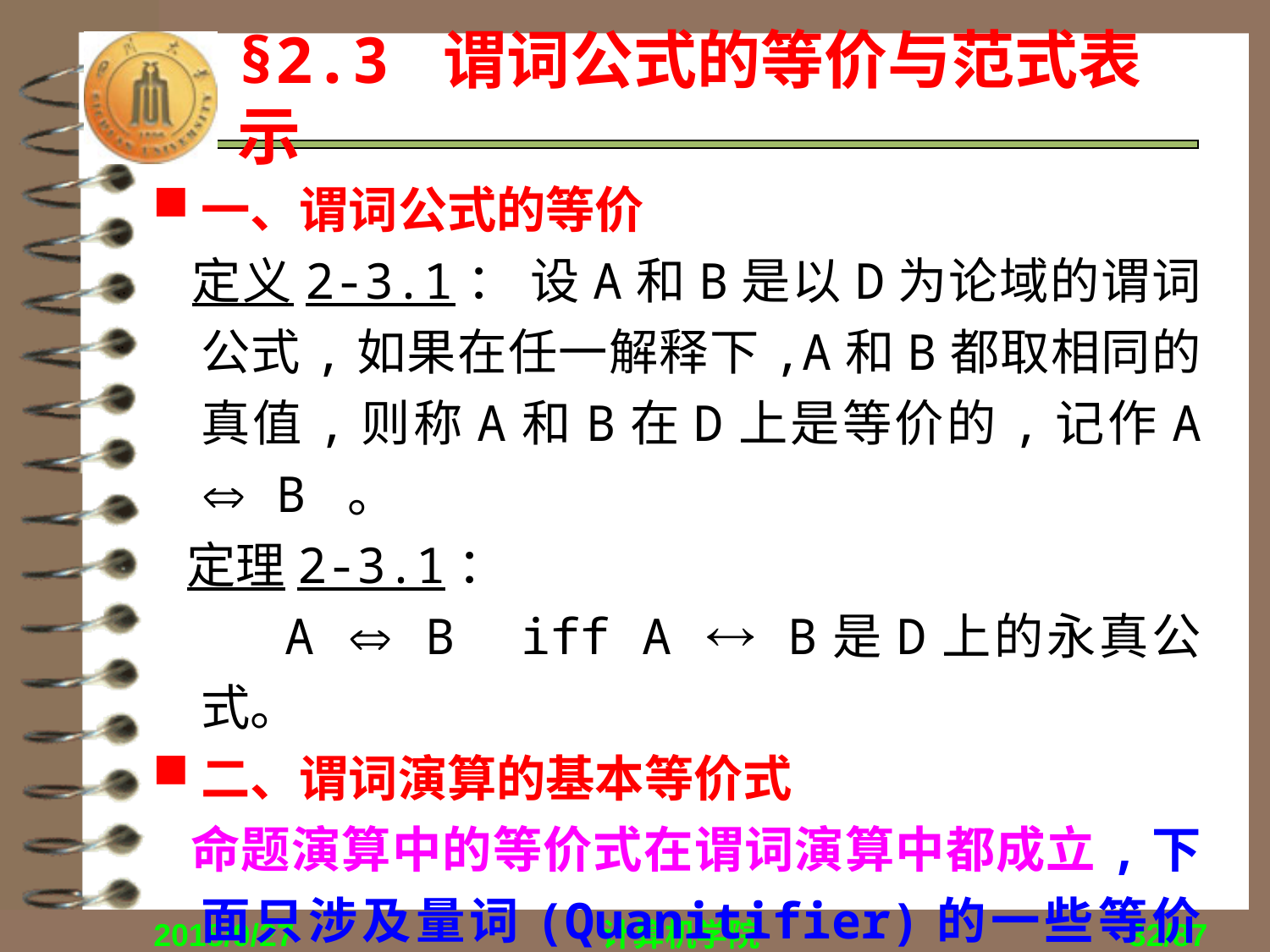

# §2.3 谓词公式的等价与范式表示
一、谓词公式的等价
  定义2-3.1： 设A和B是以D为论域的谓词公式,如果在任一解释下,A和B都取相同的真值,则称A和B在D上是等价的,记作A ⇔ B 。
  定理2-3.1：
    A ⇔ B  iff A ↔ B是D上的永真公式。
二、谓词演算的基本等价式
  命题演算中的等价式在谓词演算中都成立,下面只涉及量词(Quanitifier)的一些等价式。
2018/9/27
计算机学院
32/87